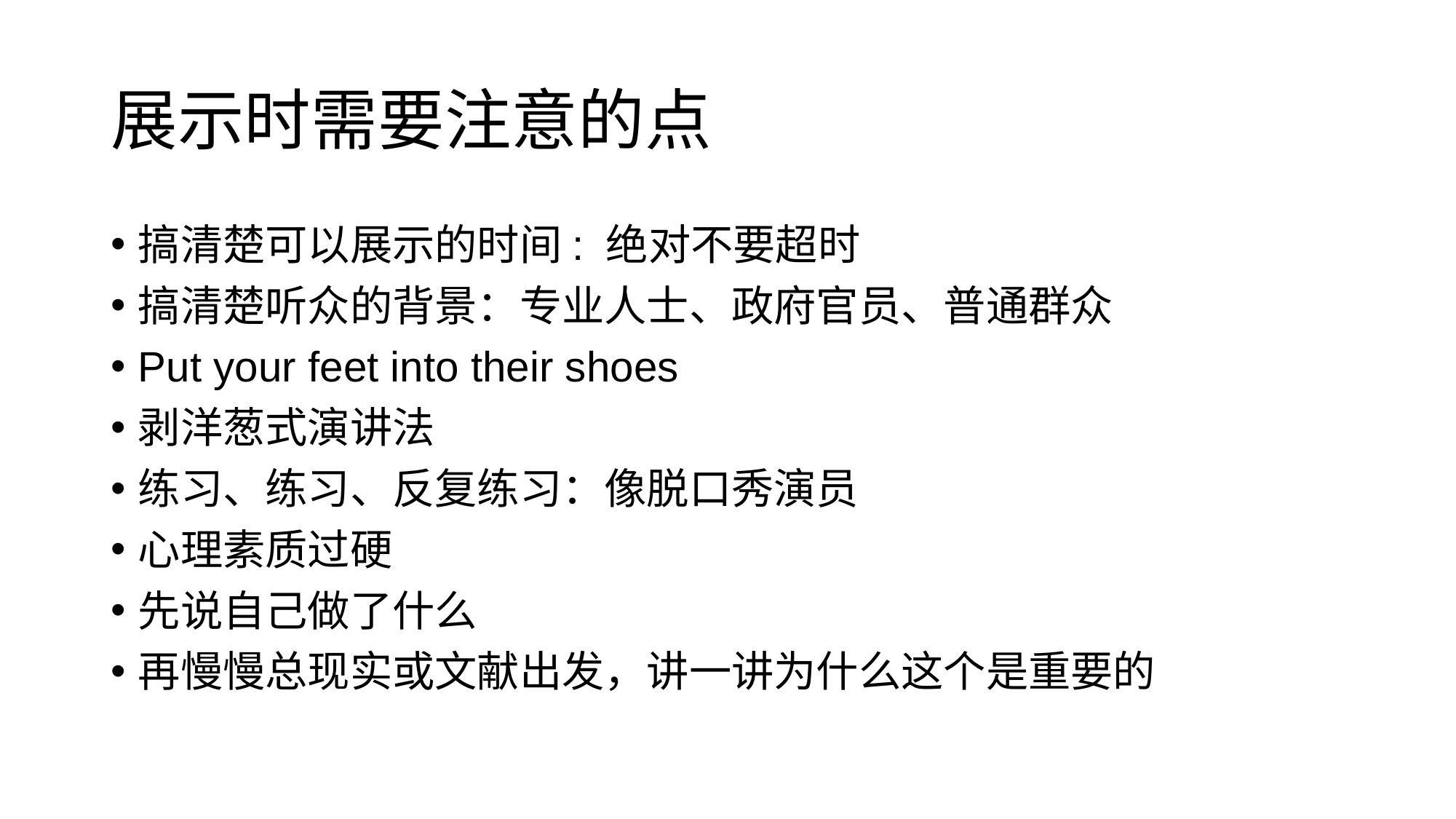

# 展示时需要注意的点
搞清楚可以展示的时间: 绝对不要超时
搞清楚听众的背景：专业人士、政府官员、普通群众
Put your feet into their shoes
剥洋葱式演讲法
练习、练习、反复练习：像脱口秀演员
心理素质过硬
先说自己做了什么
再慢慢总现实或文献出发，讲一讲为什么这个是重要的